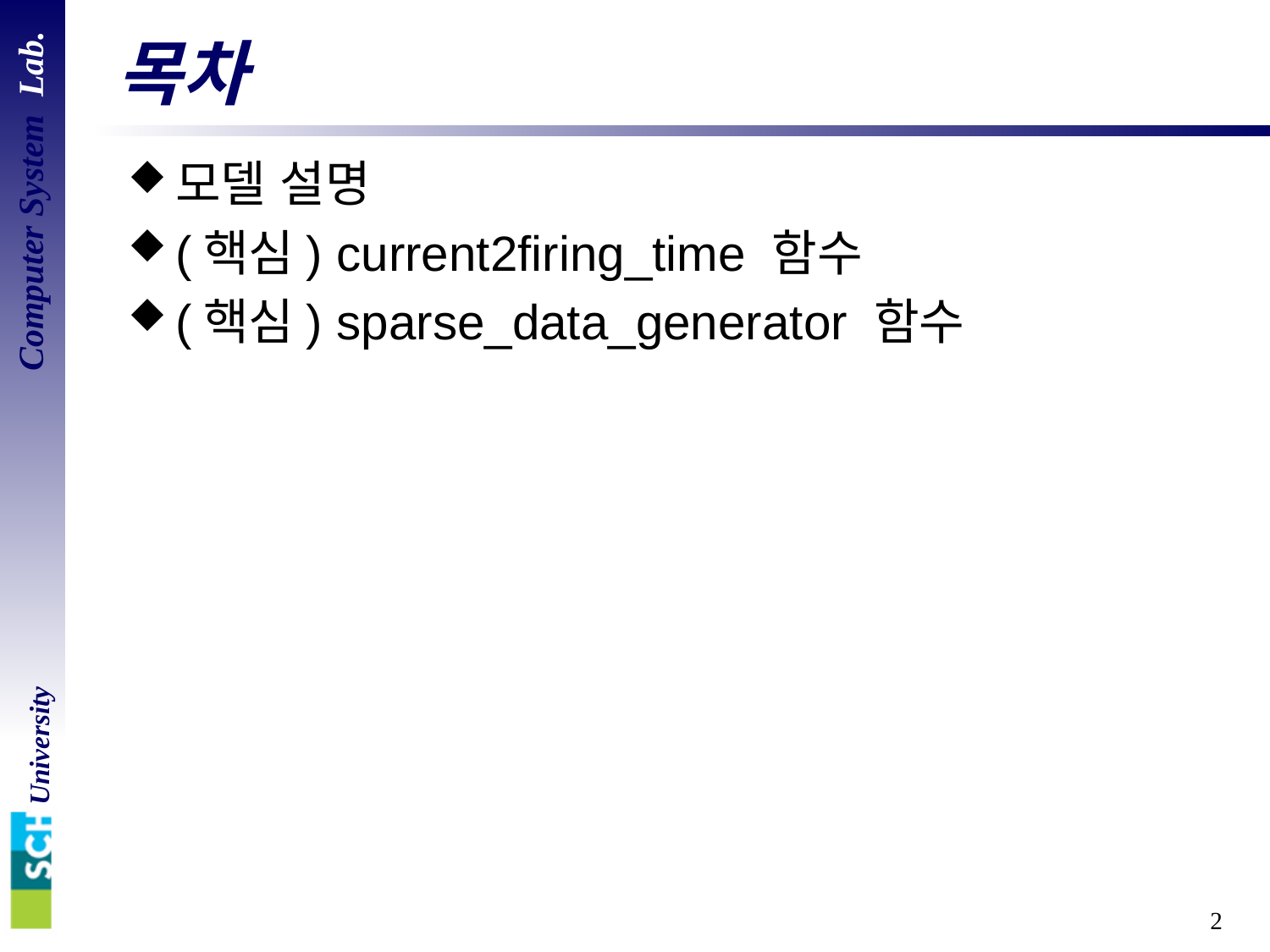

# 목차
모델 설명
(핵심) current2firing_time 함수
(핵심) sparse_data_generator 함수